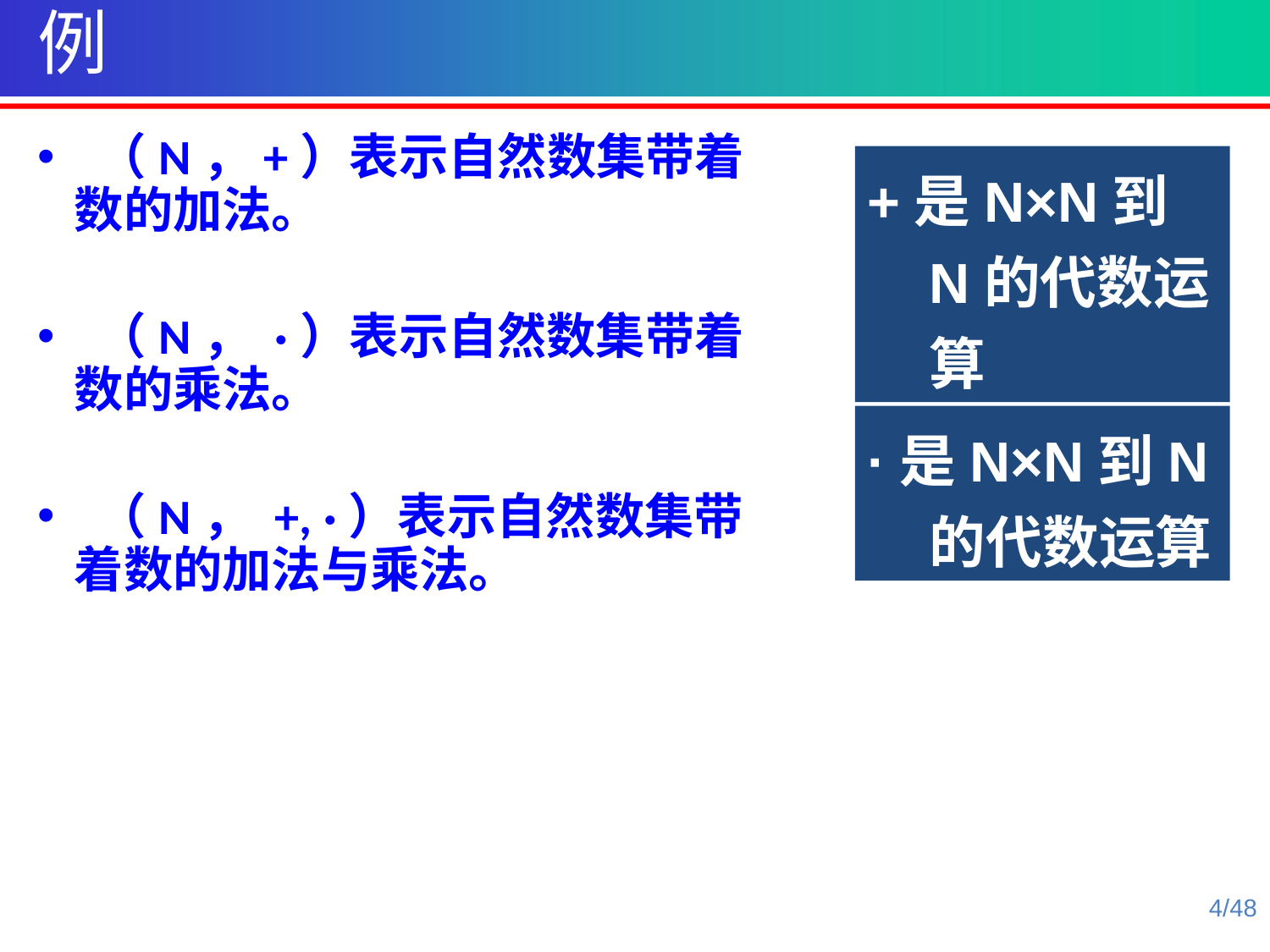

例
 （N，+）表示自然数集带着数的加法。

 （N， ·）表示自然数集带着数的乘法。

 （N， +, ·）表示自然数集带着数的加法与乘法。
+是N×N到N的代数运算
·是N×N到N的代数运算
4/48